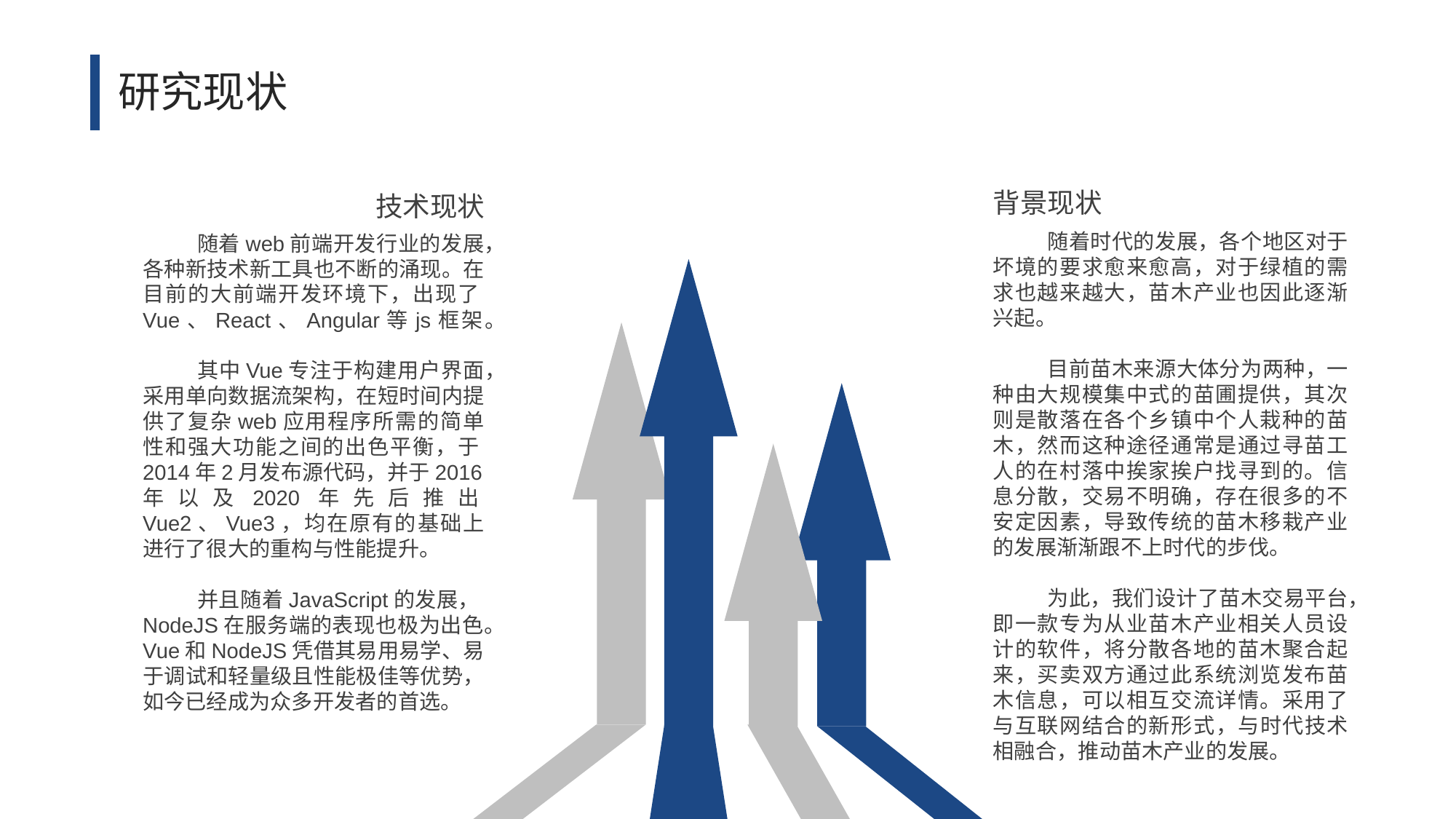

研究现状
背景现状
技术现状
随着时代的发展，各个地区对于坏境的要求愈来愈高，对于绿植的需求也越来越大，苗木产业也因此逐渐兴起。

目前苗木来源大体分为两种，一种由大规模集中式的苗圃提供，其次则是散落在各个乡镇中个人栽种的苗木，然而这种途径通常是通过寻苗工人的在村落中挨家挨户找寻到的。信息分散，交易不明确，存在很多的不安定因素，导致传统的苗木移栽产业的发展渐渐跟不上时代的步伐。

为此，我们设计了苗木交易平台，即一款专为从业苗木产业相关人员设计的软件，将分散各地的苗木聚合起来，买卖双方通过此系统浏览发布苗木信息，可以相互交流详情。采用了与互联网结合的新形式，与时代技术相融合，推动苗木产业的发展。
随着web前端开发行业的发展，各种新技术新工具也不断的涌现。在目前的大前端开发环境下，出现了Vue、React、Angular等js框架。

其中Vue专注于构建用户界面，采用单向数据流架构，在短时间内提供了复杂web应用程序所需的简单性和强大功能之间的出色平衡，于2014年2月发布源代码，并于2016年以及2020年先后推出Vue2、Vue3，均在原有的基础上进行了很大的重构与性能提升。

并且随着JavaScript的发展，NodeJS在服务端的表现也极为出色。Vue和NodeJS凭借其易用易学、易于调试和轻量级且性能极佳等优势，如今已经成为众多开发者的首选。